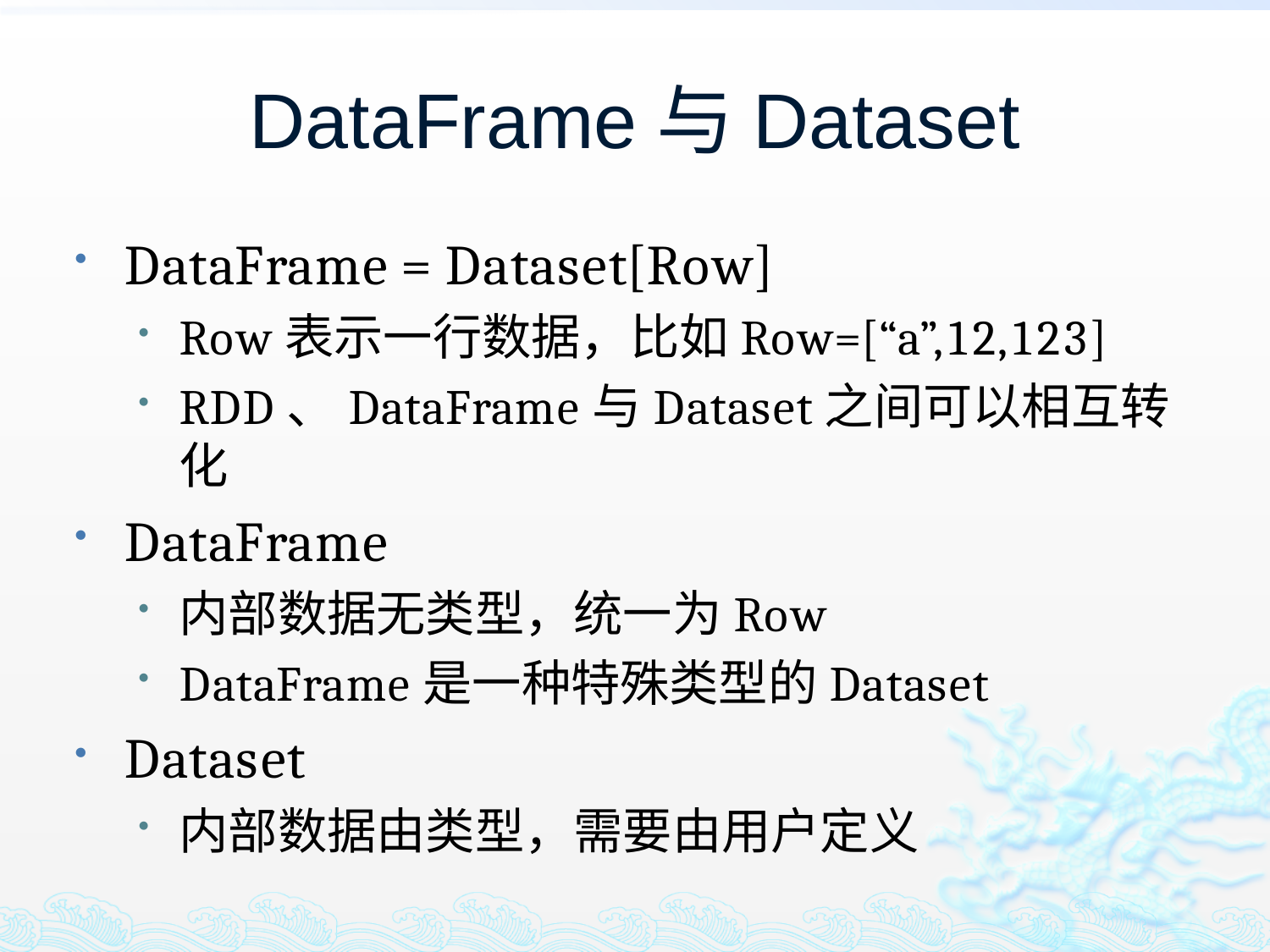

# DataFrame与Dataset
DataFrame = Dataset[Row]
Row表示一行数据，比如Row=[“a”,12,123]
RDD、DataFrame与Dataset之间可以相互转化
DataFrame
内部数据无类型，统一为Row
DataFrame是一种特殊类型的Dataset
Dataset
内部数据由类型，需要由用户定义